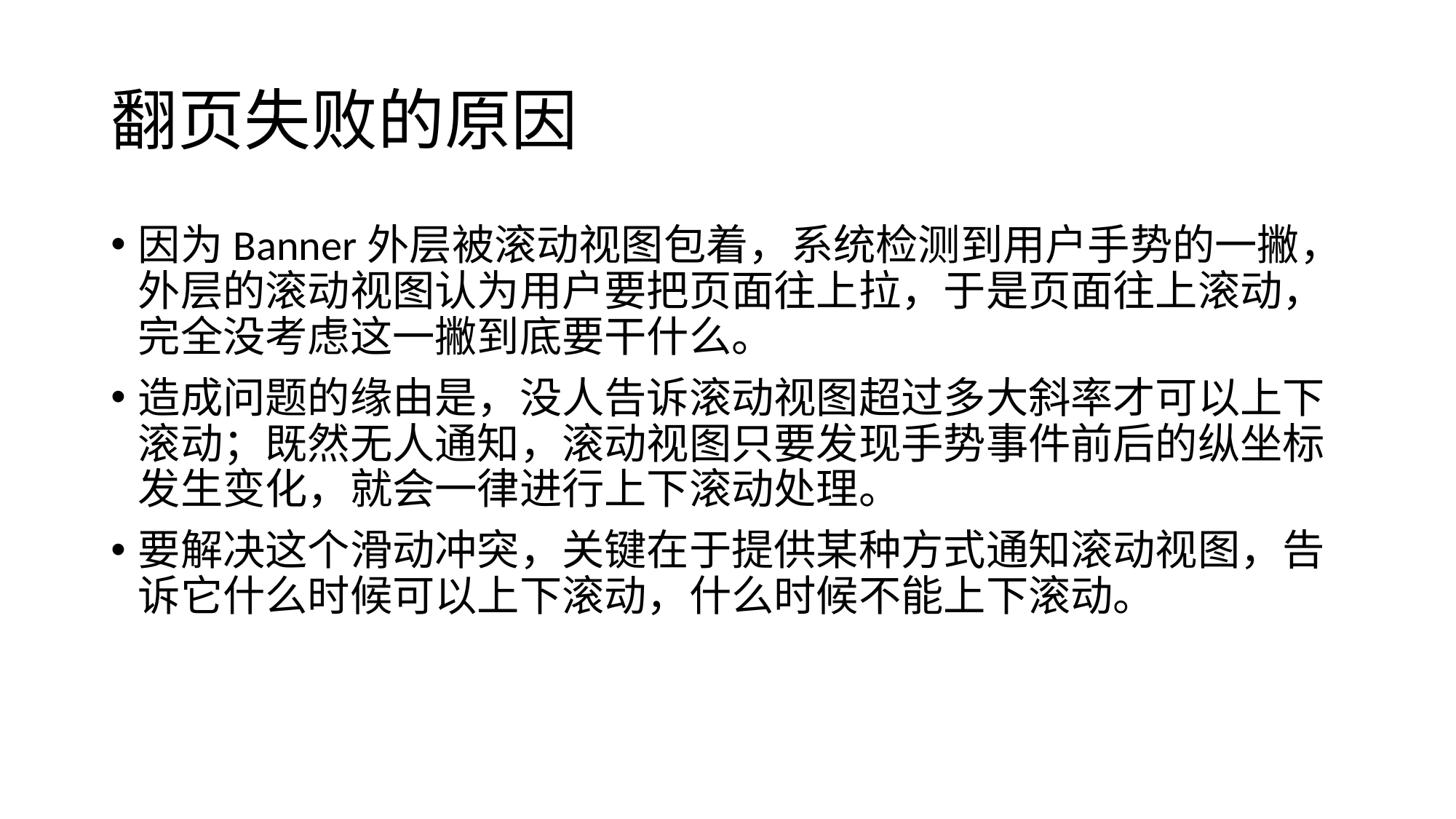

# 翻页失败的原因
因为Banner外层被滚动视图包着，系统检测到用户手势的一撇，外层的滚动视图认为用户要把页面往上拉，于是页面往上滚动，完全没考虑这一撇到底要干什么。
造成问题的缘由是，没人告诉滚动视图超过多大斜率才可以上下滚动；既然无人通知，滚动视图只要发现手势事件前后的纵坐标发生变化，就会一律进行上下滚动处理。
要解决这个滑动冲突，关键在于提供某种方式通知滚动视图，告诉它什么时候可以上下滚动，什么时候不能上下滚动。